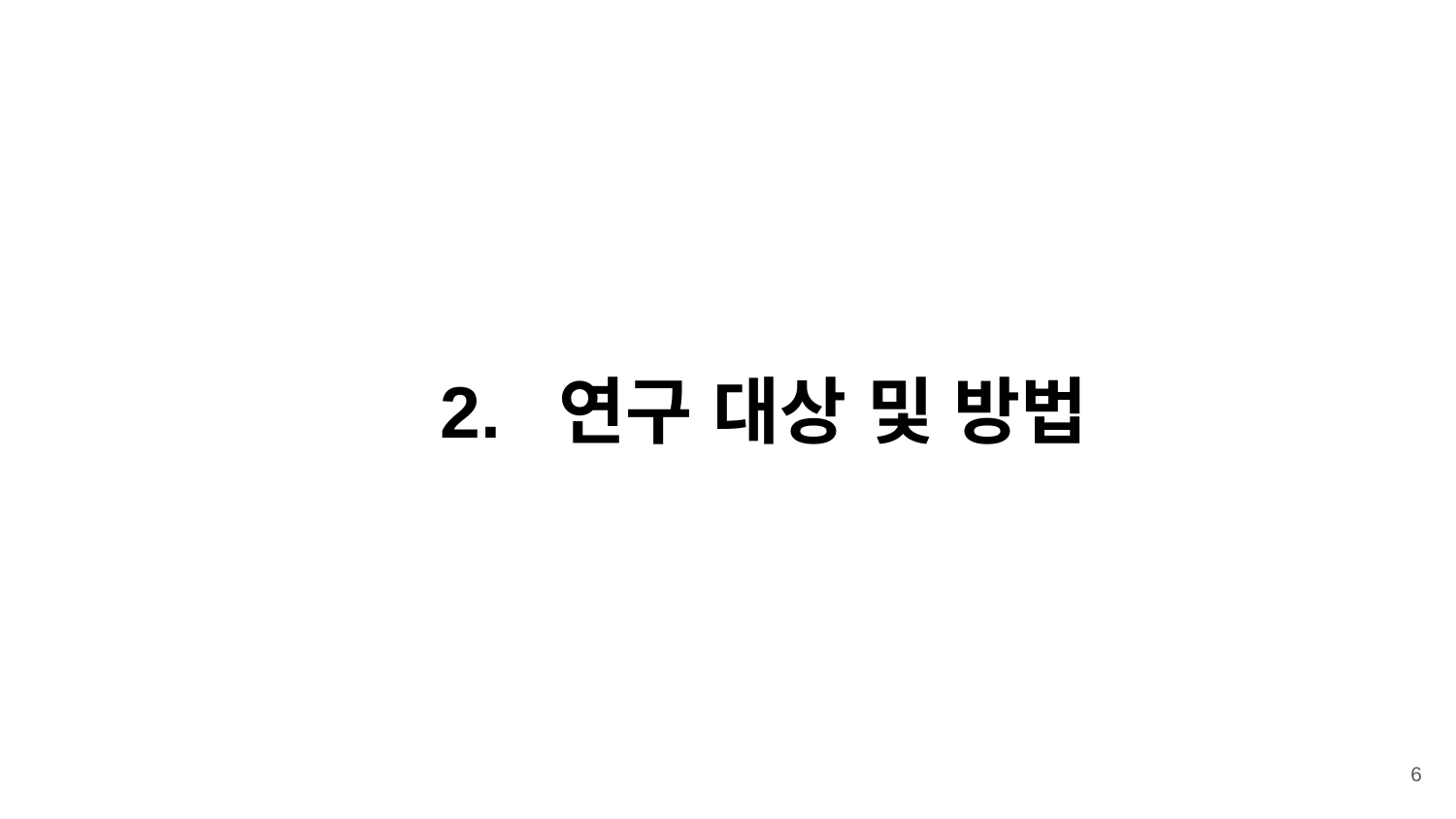

# 2.  연구 대상 및 방법
6